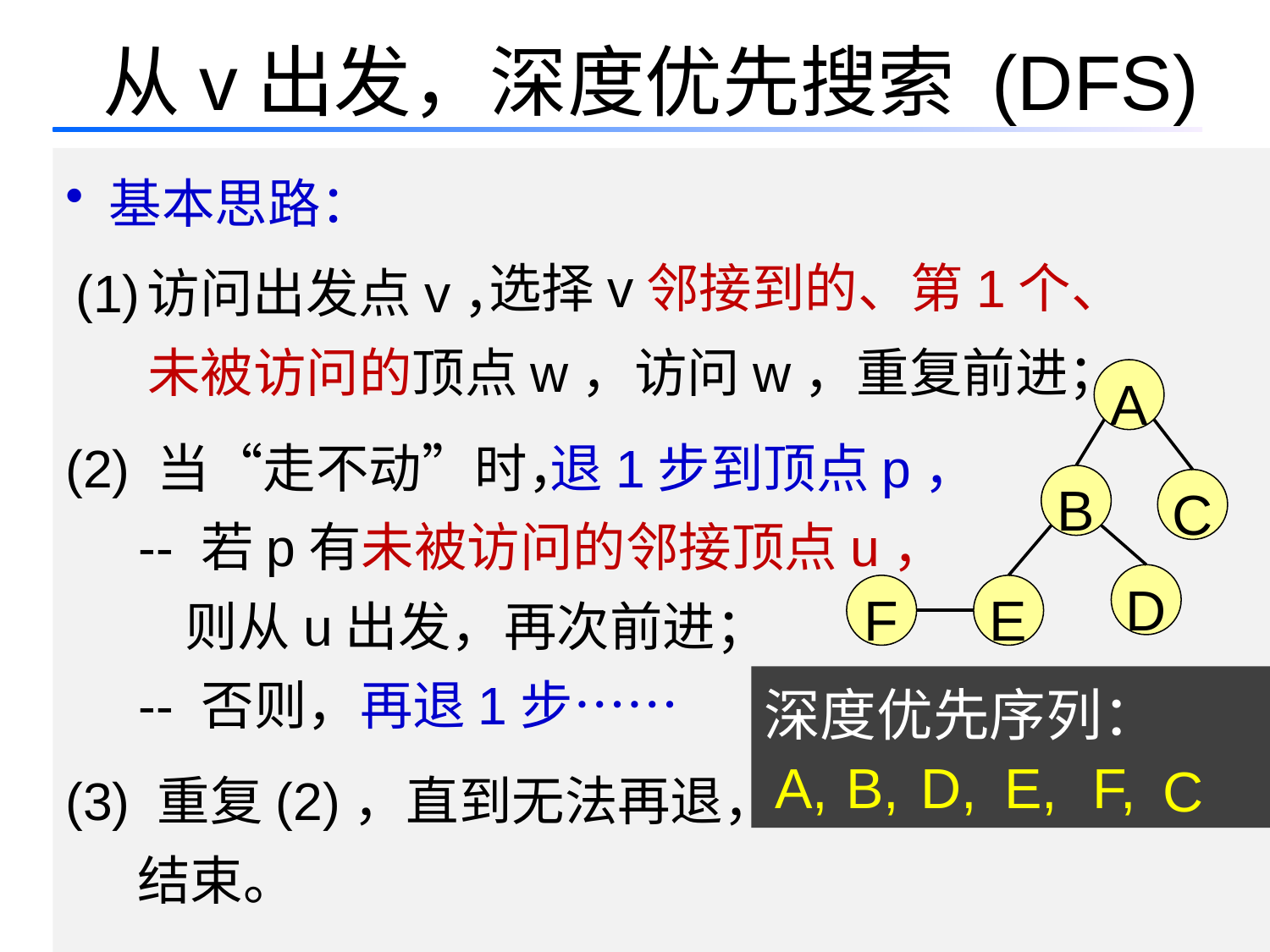

# 从v出发，深度优先搜索 (DFS)

 基本思路：
访问出发点v，
     未被访问的顶点w，访问w，重复前进；
(2) 当“走不动”时，
     -- 若p有未被访问的邻接顶点u，
         则从u出发，再次前进；
     -- 否则，再退1步……
(3) 重复(2)，直到无法再退，
     结束。
选择v邻接到的、第1个、
A
退1步到顶点p，
B
C
D
F
E
深度优先序列：

A,
B,
D,
E,
F,
C